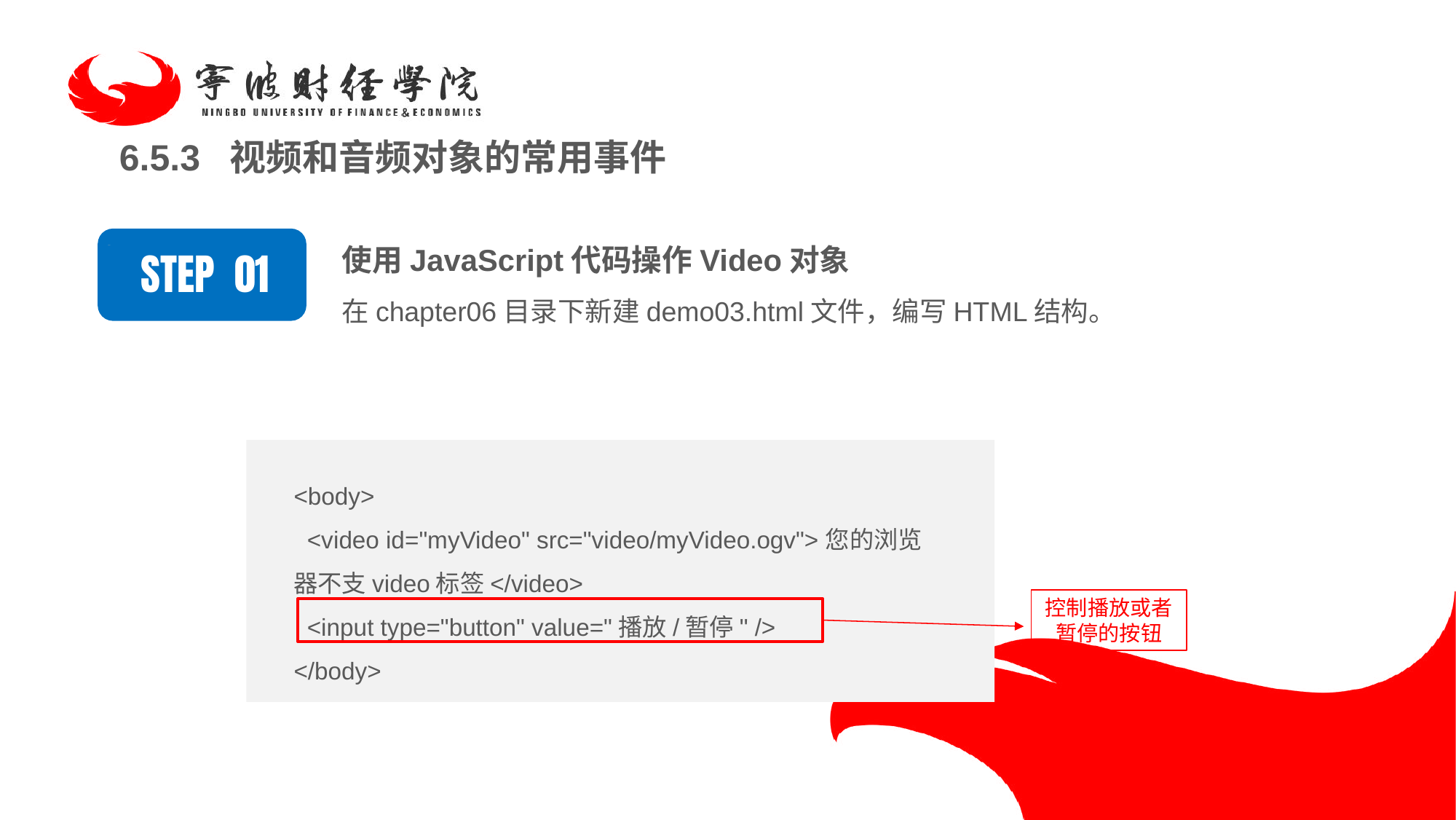

6.5.3  视频和音频对象的常用事件
使用JavaScript代码操作Video对象
在chapter06目录下新建demo03.html文件，编写HTML结构。

STEP  01

<body>
  <video id="myVideo" src="video/myVideo.ogv">您的浏览器不支video标签</video>
  <input type="button" value="播放/暂停" />
</body>
控制播放或者暂停的按钮